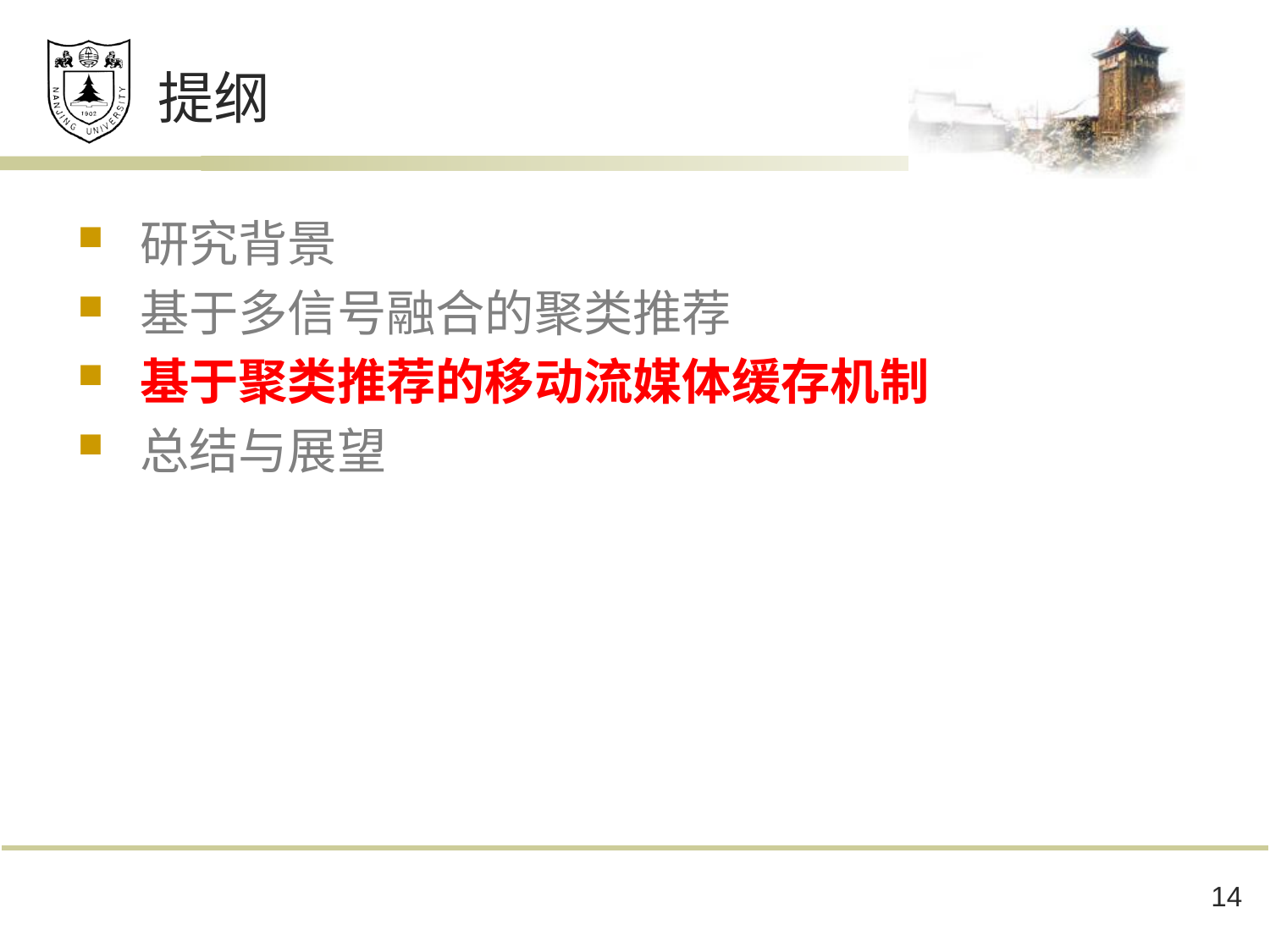

# 提纲
研究背景
基于多信号融合的聚类推荐
基于聚类推荐的移动流媒体缓存机制
总结与展望
14